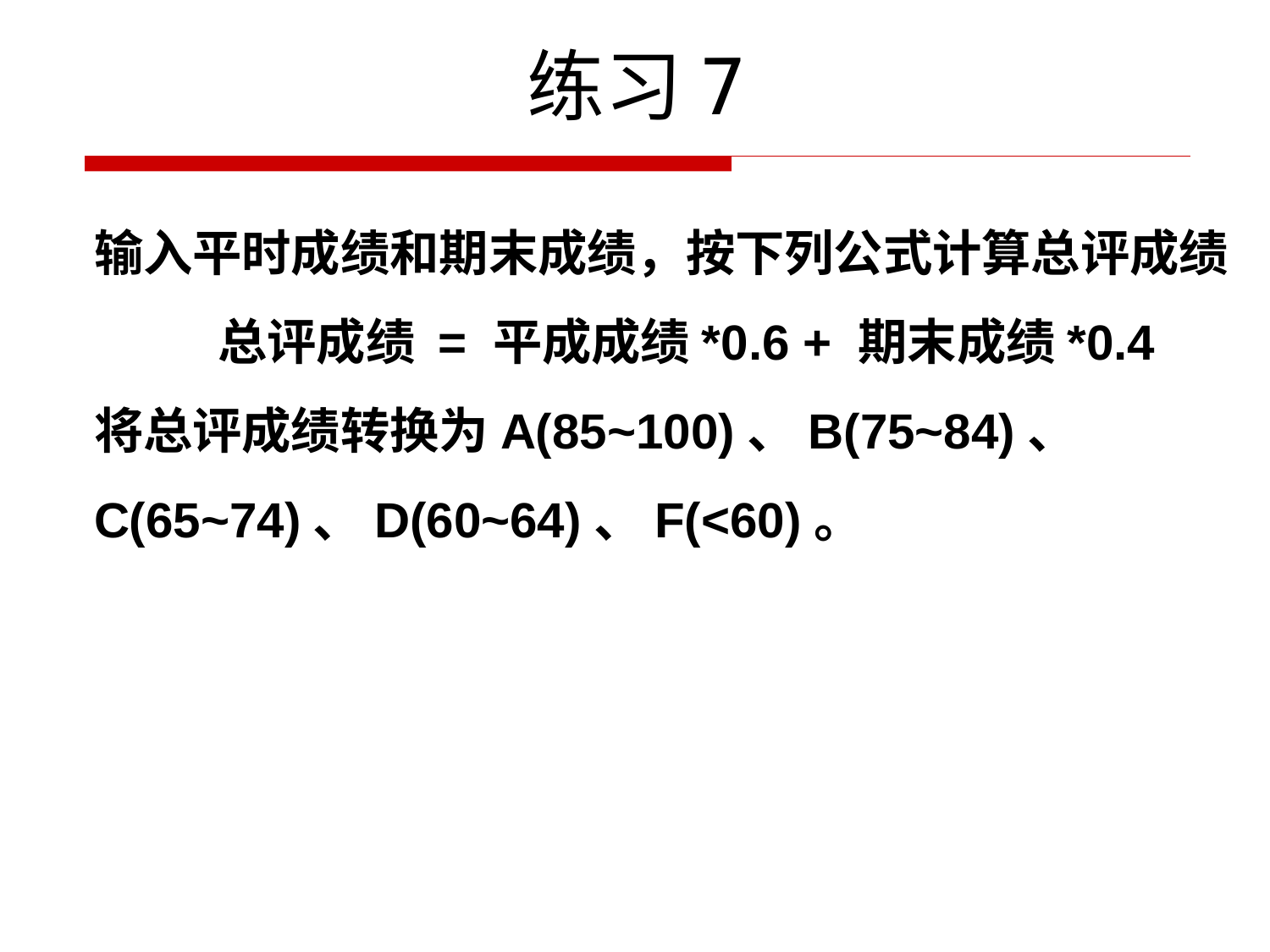

# 练习7
练习
输入平时成绩和期末成绩，按下列公式计算总评成绩
          总评成绩 = 平成成绩*0.6 + 期末成绩*0.4
将总评成绩转换为A(85~100)、B(75~84)、
C(65~74)、D(60~64)、F(<60)。